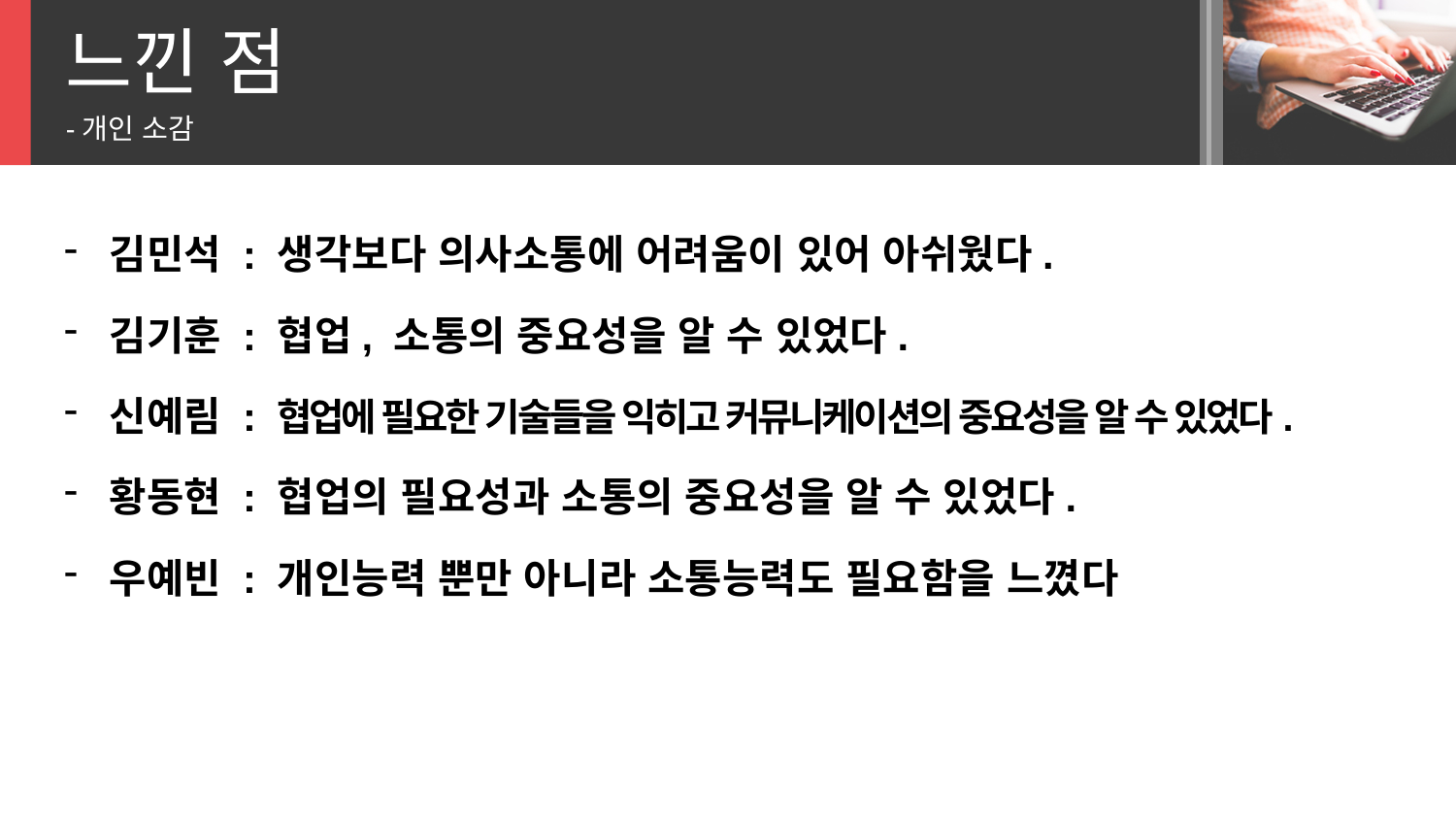

느낀 점
-개인 소감
김민석 : 생각보다 의사소통에 어려움이 있어 아쉬웠다.
김기훈 : 협업, 소통의 중요성을 알 수 있었다.
신예림 : 협업에 필요한 기술들을 익히고 커뮤니케이션의 중요성을 알 수 있었다.
황동현 : 협업의 필요성과 소통의 중요성을 알 수 있었다.
우예빈 : 개인능력 뿐만 아니라 소통능력도 필요함을 느꼈다